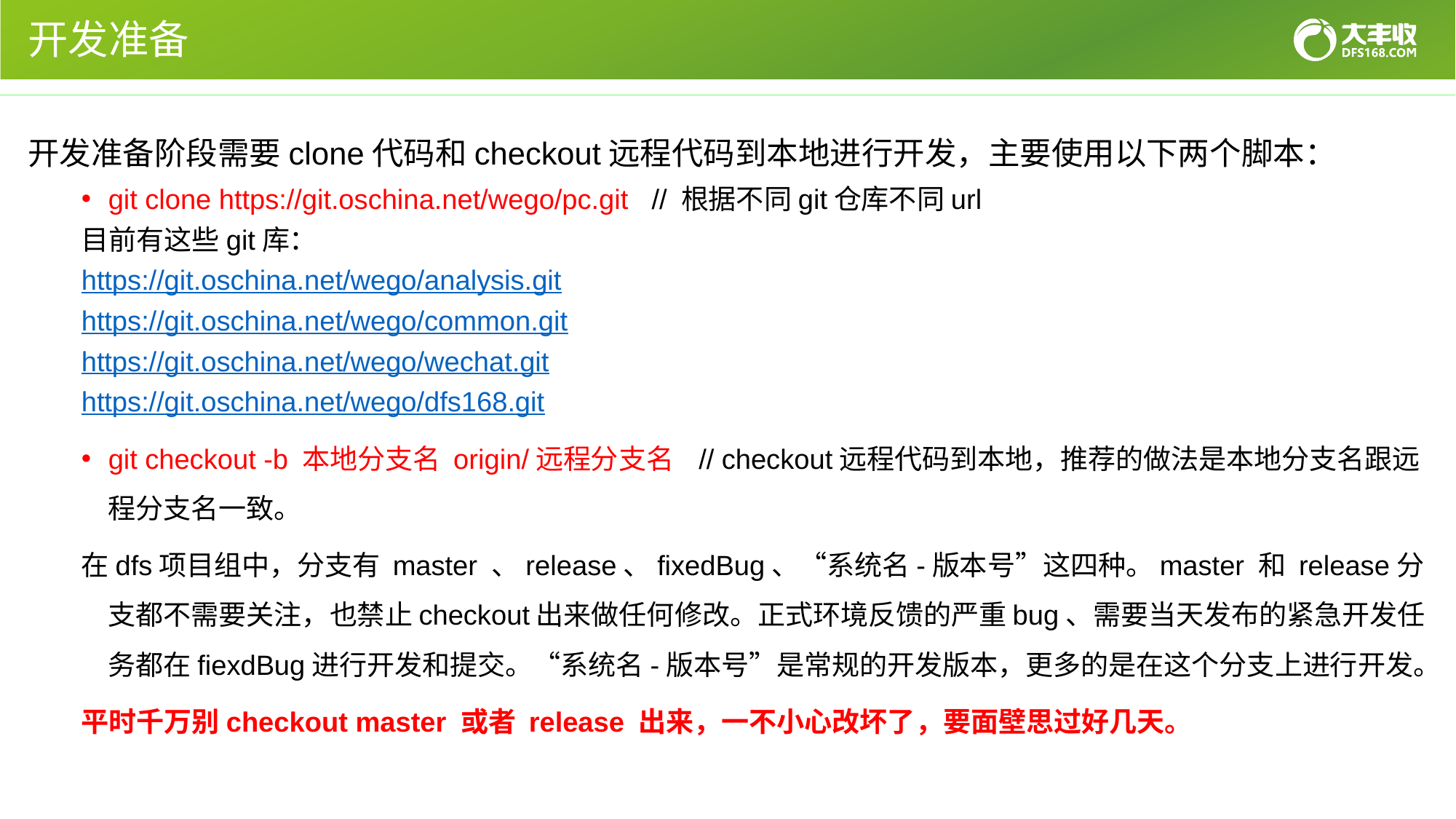

# 开发准备
开发准备阶段需要clone代码和checkout远程代码到本地进行开发，主要使用以下两个脚本：
git clone https://git.oschina.net/wego/pc.git   // 根据不同git仓库不同url
目前有这些git库：
https://git.oschina.net/wego/analysis.git
https://git.oschina.net/wego/common.git
https://git.oschina.net/wego/wechat.git
https://git.oschina.net/wego/dfs168.git
git checkout -b 本地分支名 origin/远程分支名   // checkout远程代码到本地，推荐的做法是本地分支名跟远程分支名一致。
在dfs项目组中，分支有 master 、release、fixedBug、“系统名-版本号”这四种。master 和 release分支都不需要关注，也禁止checkout出来做任何修改。正式环境反馈的严重bug、需要当天发布的紧急开发任务都在fiexdBug进行开发和提交。“系统名-版本号”是常规的开发版本，更多的是在这个分支上进行开发。
平时千万别checkout master 或者 release 出来，一不小心改坏了，要面壁思过好几天。